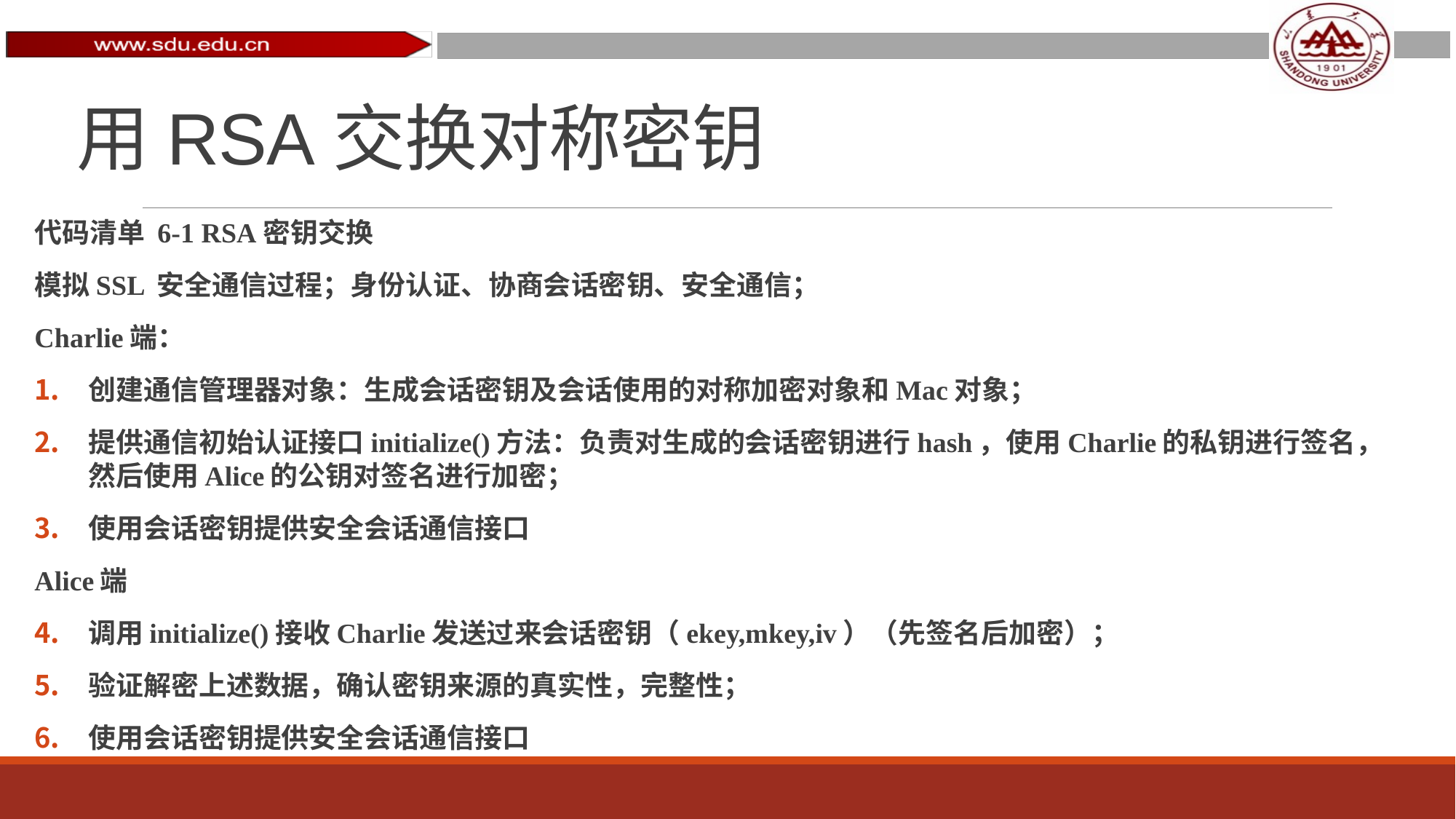

# 用RSA交换对称密钥
代码清单 6-1 RSA密钥交换
模拟SSL 安全通信过程；身份认证、协商会话密钥、安全通信；
Charlie端：
创建通信管理器对象：生成会话密钥及会话使用的对称加密对象和Mac对象；
提供通信初始认证接口initialize()方法：负责对生成的会话密钥进行hash，使用Charlie的私钥进行签名，然后使用Alice的公钥对签名进行加密；
使用会话密钥提供安全会话通信接口
Alice端
调用initialize()接收Charlie发送过来会话密钥（ekey,mkey,iv）（先签名后加密）；
验证解密上述数据，确认密钥来源的真实性，完整性；
使用会话密钥提供安全会话通信接口